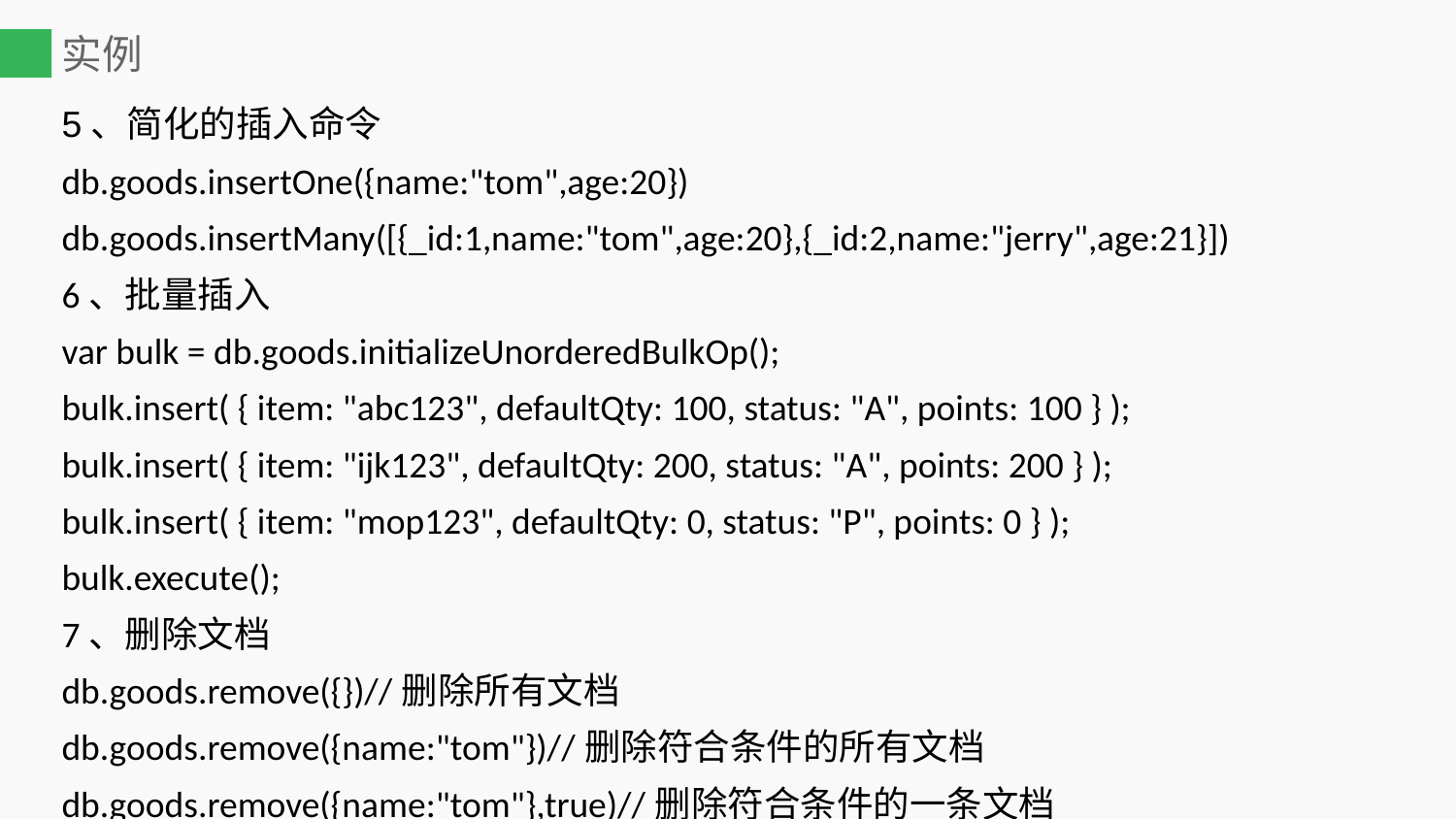

# 实例
5、简化的插入命令
db.goods.insertOne({name:"tom",age:20})
db.goods.insertMany([{_id:1,name:"tom",age:20},{_id:2,name:"jerry",age:21}])
6、批量插入
var bulk = db.goods.initializeUnorderedBulkOp();
bulk.insert( { item: "abc123", defaultQty: 100, status: "A", points: 100 } );
bulk.insert( { item: "ijk123", defaultQty: 200, status: "A", points: 200 } );
bulk.insert( { item: "mop123", defaultQty: 0, status: "P", points: 0 } );
bulk.execute();
7、删除文档
db.goods.remove({})//删除所有文档
db.goods.remove({name:"tom"})//删除符合条件的所有文档db.goods.remove({name:"tom"},true)//删除符合条件的一条文档